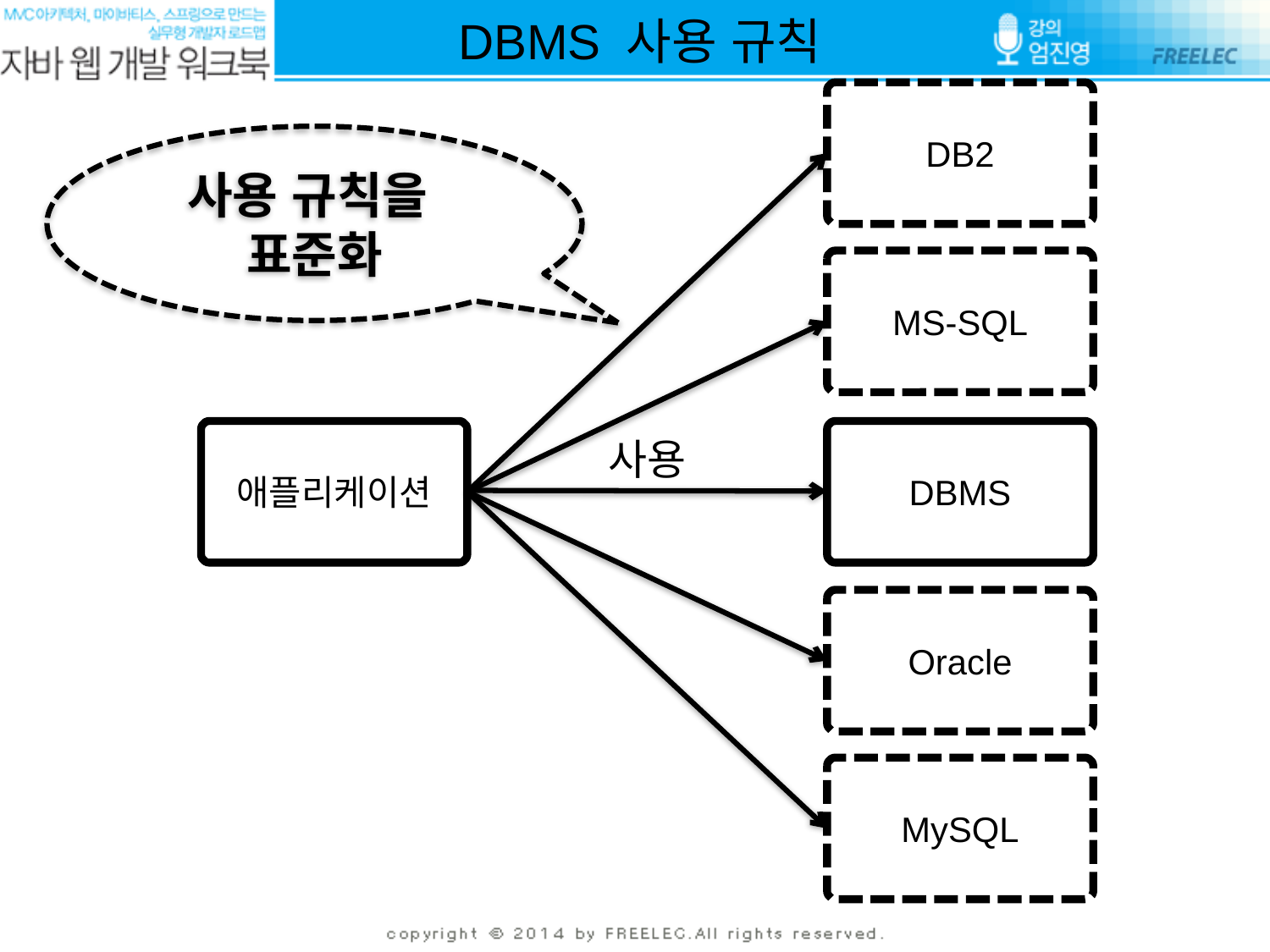

DBMS 사용 규칙
DB2
사용 규칙을
표준화
MS-SQL
애플리케이션
DBMS
사용
Oracle
MySQL